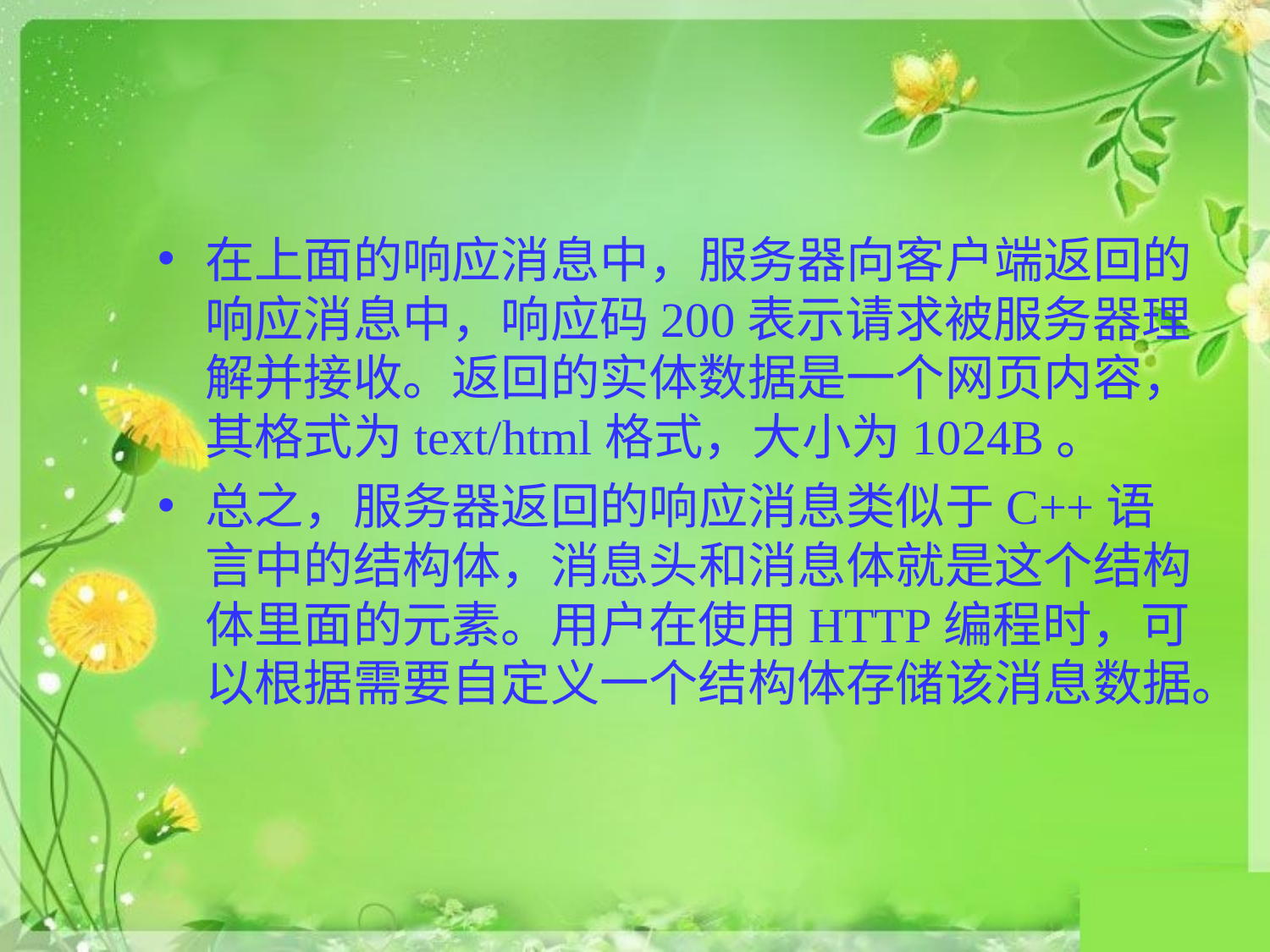

#
在上面的响应消息中，服务器向客户端返回的响应消息中，响应码200表示请求被服务器理解并接收。返回的实体数据是一个网页内容，其格式为text/html格式，大小为1024B。
总之，服务器返回的响应消息类似于C++语言中的结构体，消息头和消息体就是这个结构体里面的元素。用户在使用HTTP编程时，可以根据需要自定义一个结构体存储该消息数据。